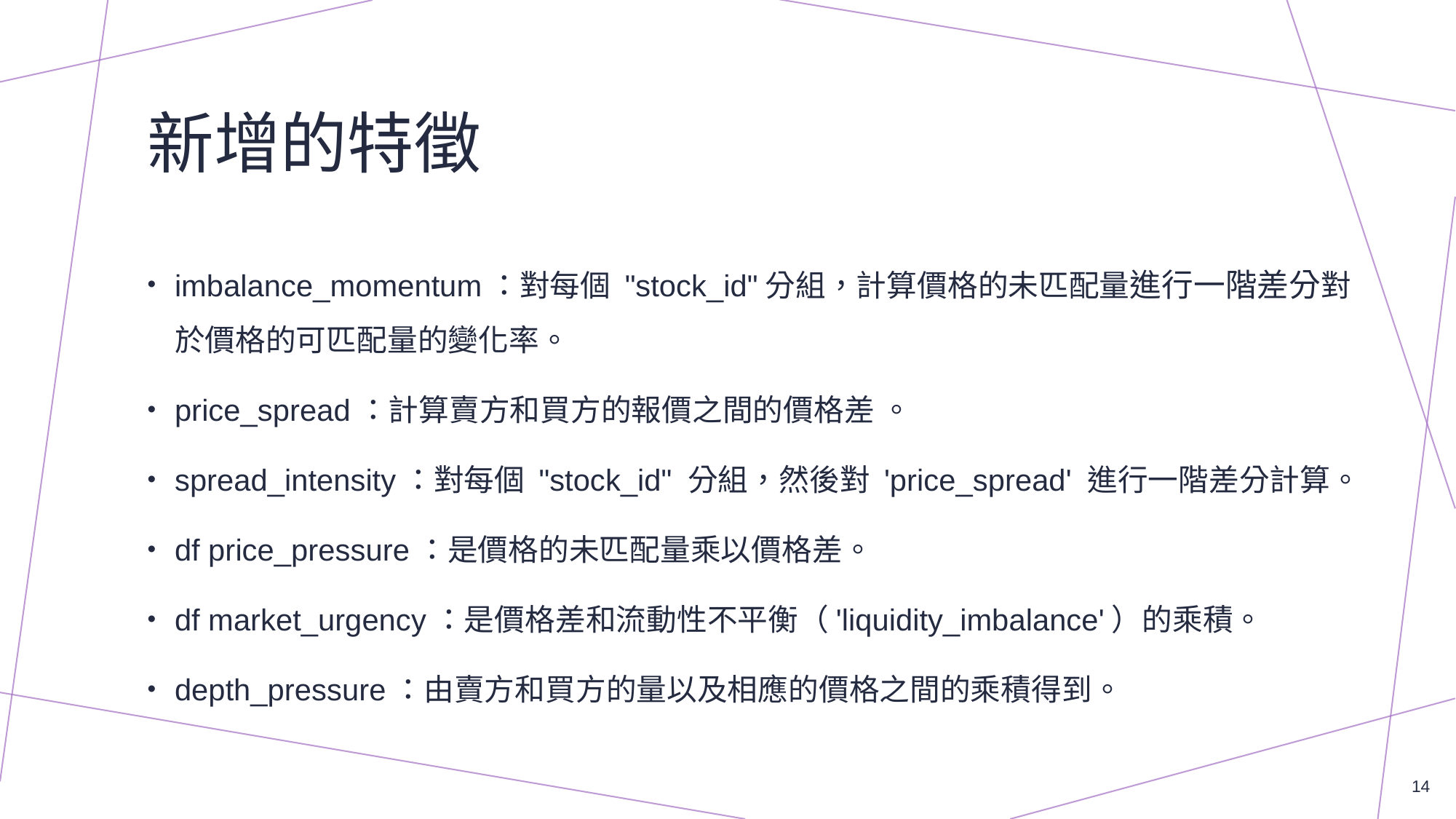

# 新增的特徵
imbalance_momentum：對每個 "stock_id"分組，計算價格的未匹配量進行一階差分對於價格的可匹配量的變化率。
price_spread：計算賣方和買方的報價之間的價格差 。
spread_intensity：對每個 "stock_id" 分組，然後對 'price_spread' 進行一階差分計算。
df price_pressure：是價格的未匹配量乘以價格差。
df market_urgency：是價格差和流動性不平衡（'liquidity_imbalance'）的乘積。
depth_pressure：由賣方和買方的量以及相應的價格之間的乘積得到。
14